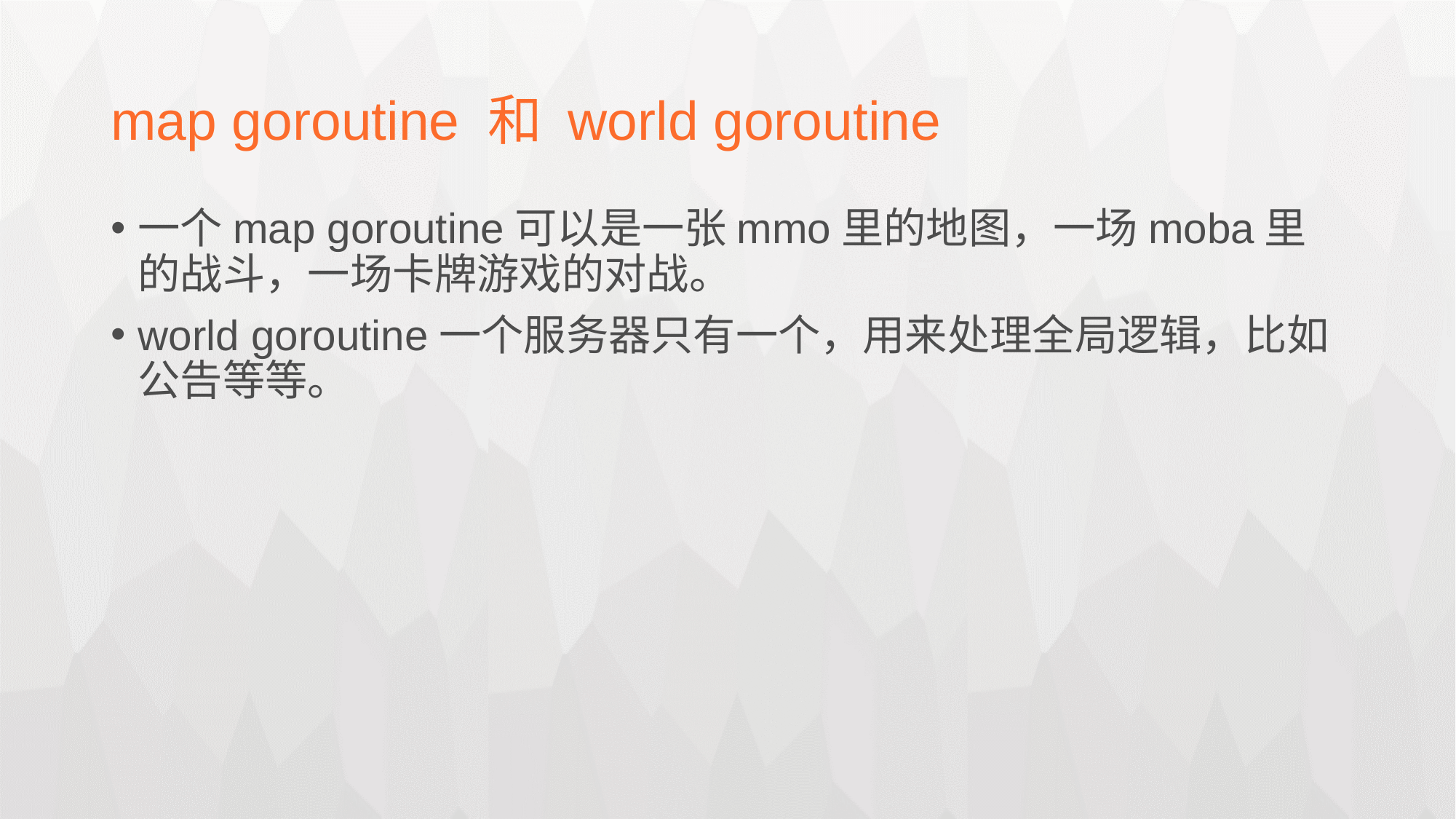

map goroutine 和 world goroutine
一个map goroutine可以是一张mmo里的地图，一场moba里的战斗，一场卡牌游戏的对战。
world goroutine一个服务器只有一个，用来处理全局逻辑，比如公告等等。